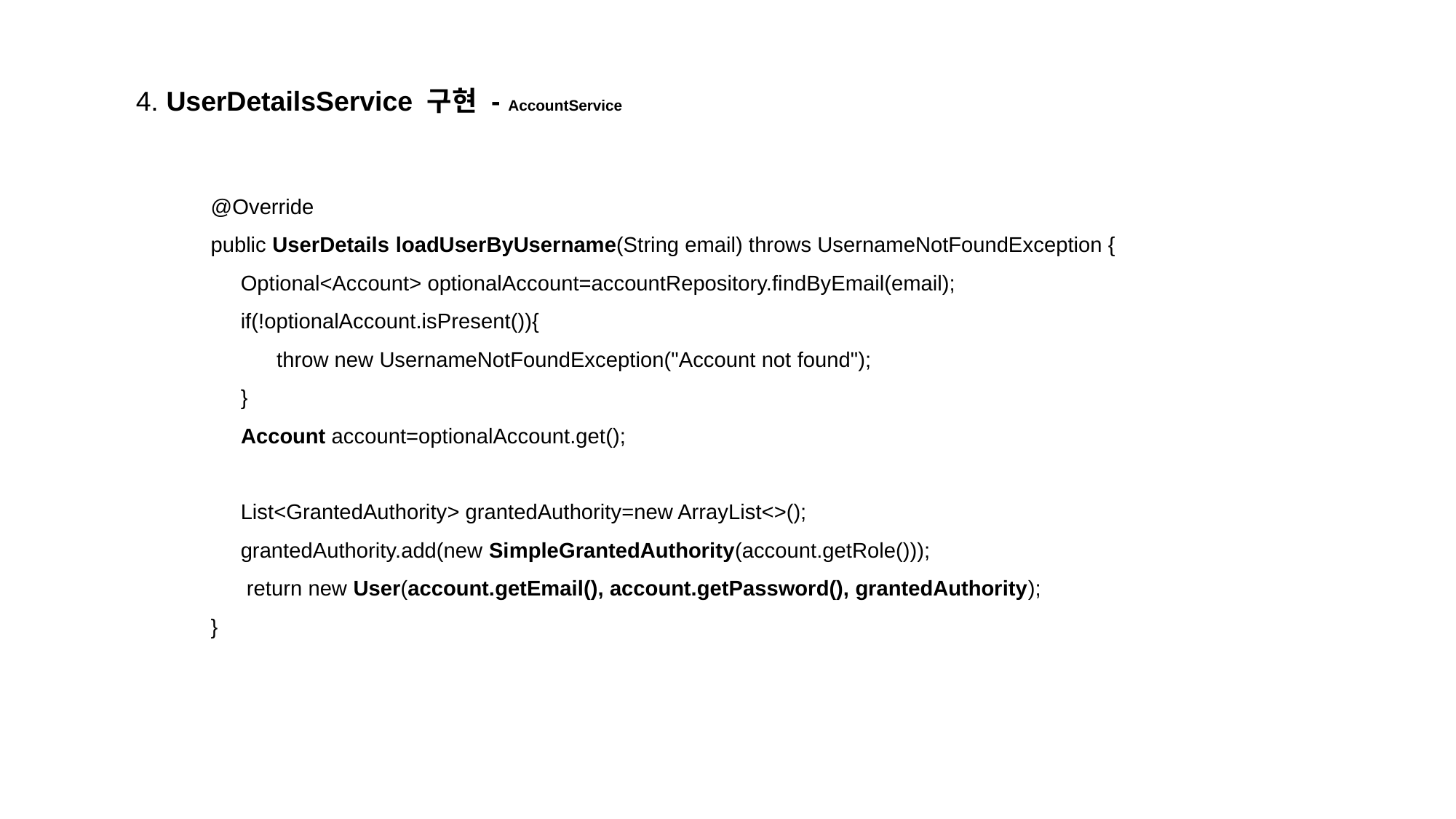

4. UserDetailsService 구현 - AccountService
@Override
public UserDetails loadUserByUsername(String email) throws UsernameNotFoundException {
     Optional<Account> optionalAccount=accountRepository.findByEmail(email);
     if(!optionalAccount.isPresent()){
           throw new UsernameNotFoundException("Account not found");
     }
     Account account=optionalAccount.get();
     List<GrantedAuthority> grantedAuthority=new ArrayList<>();
     grantedAuthority.add(new SimpleGrantedAuthority(account.getRole()));
      return new User(account.getEmail(), account.getPassword(), grantedAuthority);
}